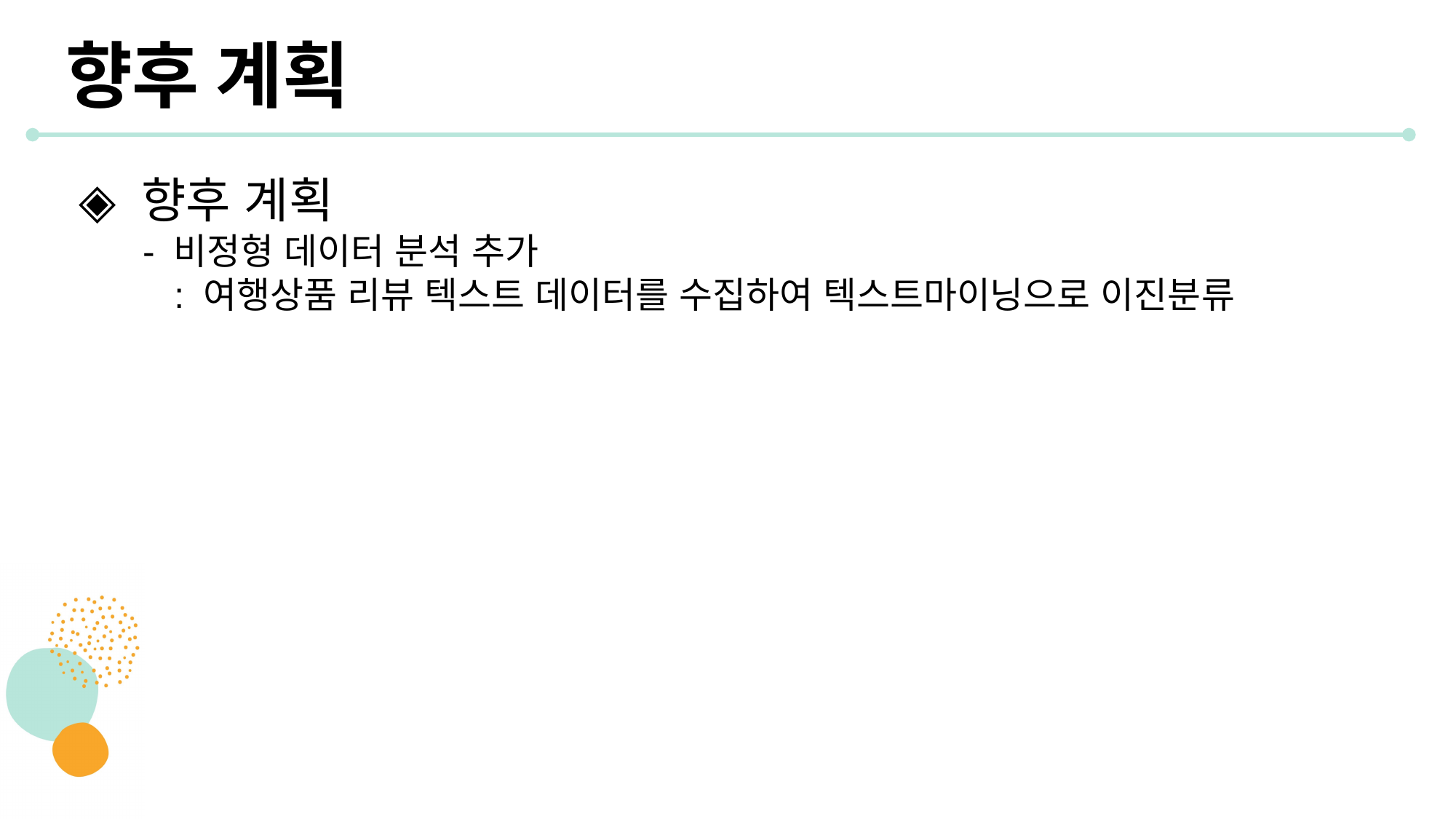

향후 계획
◈ 향후 계획
- 비정형 데이터 분석 추가
    : 여행상품 리뷰 텍스트 데이터를 수집하여 텍스트마이닝으로 이진분류